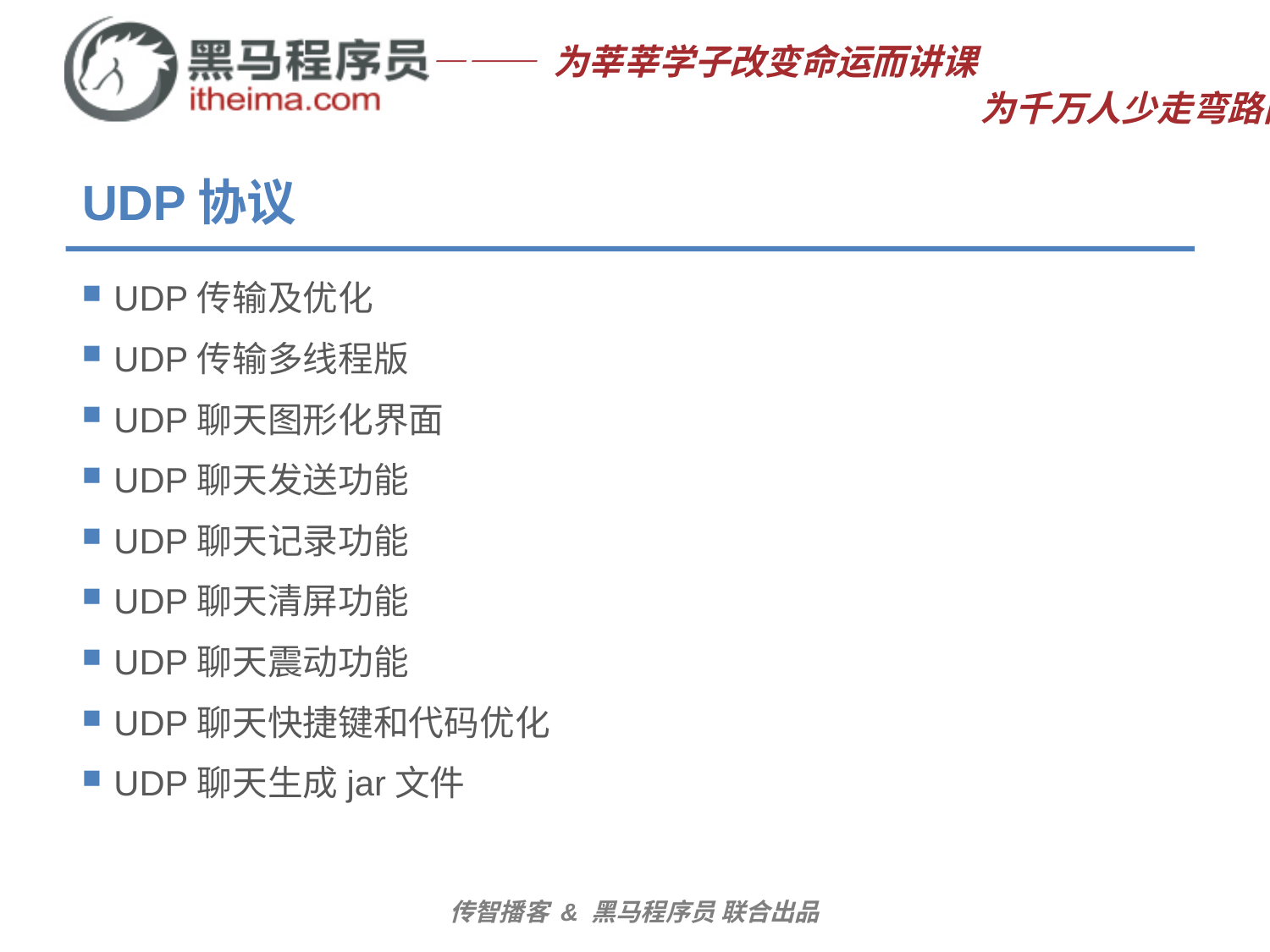

# UDP协议
UDP传输及优化
UDP传输多线程版
UDP聊天图形化界面
UDP聊天发送功能
UDP聊天记录功能
UDP聊天清屏功能
UDP聊天震动功能
UDP聊天快捷键和代码优化
UDP聊天生成jar文件